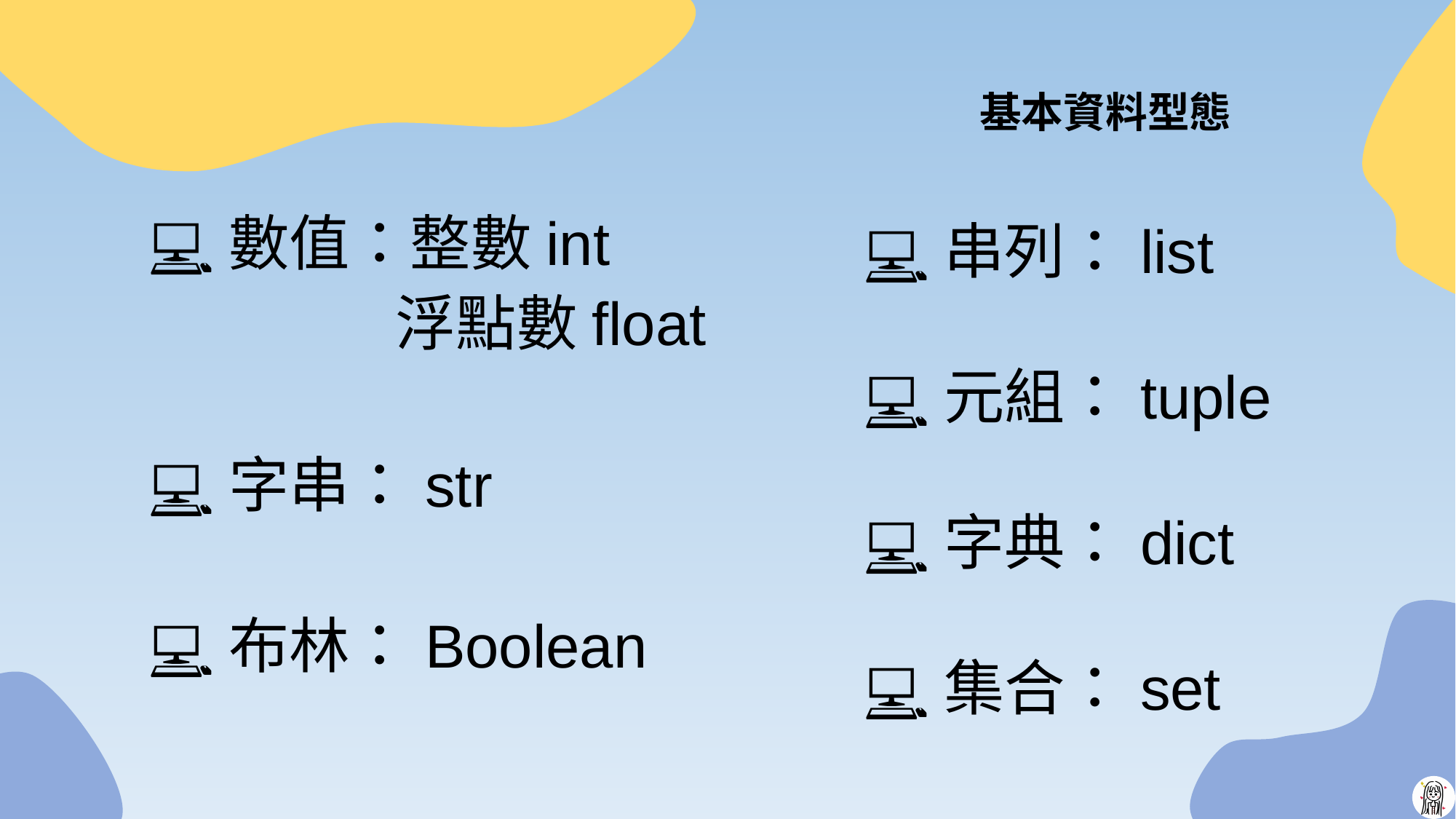

# 基本資料型態
💻數值：整數int
                 浮點數float

💻字串：str

💻布林：Boolean

💻串列：list

💻元組：tuple

💻字典：dict

💻集合：set
16